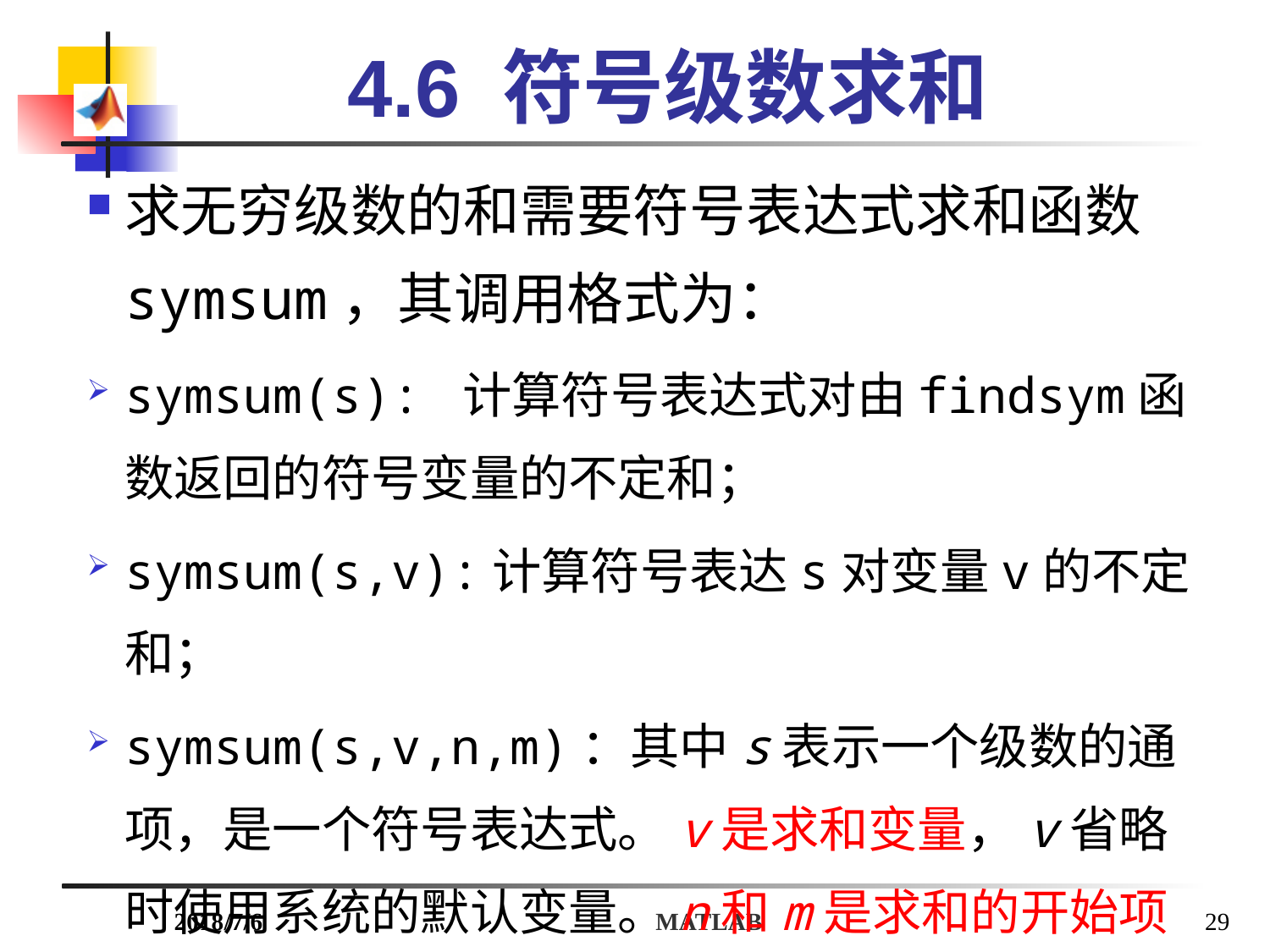

4.6 符号级数求和
求无穷级数的和需要符号表达式求和函数symsum，其调用格式为：
symsum(s): 计算符号表达式对由findsym函数返回的符号变量的不定和；
symsum(s,v):计算符号表达s对变量v的不定和；
symsum(s,v,n,m)：其中s表示一个级数的通项，是一个符号表达式。v是求和变量，v省略时使用系统的默认变量。n和m是求和的开始项和末项。

2018/7/6
MATLAB
29